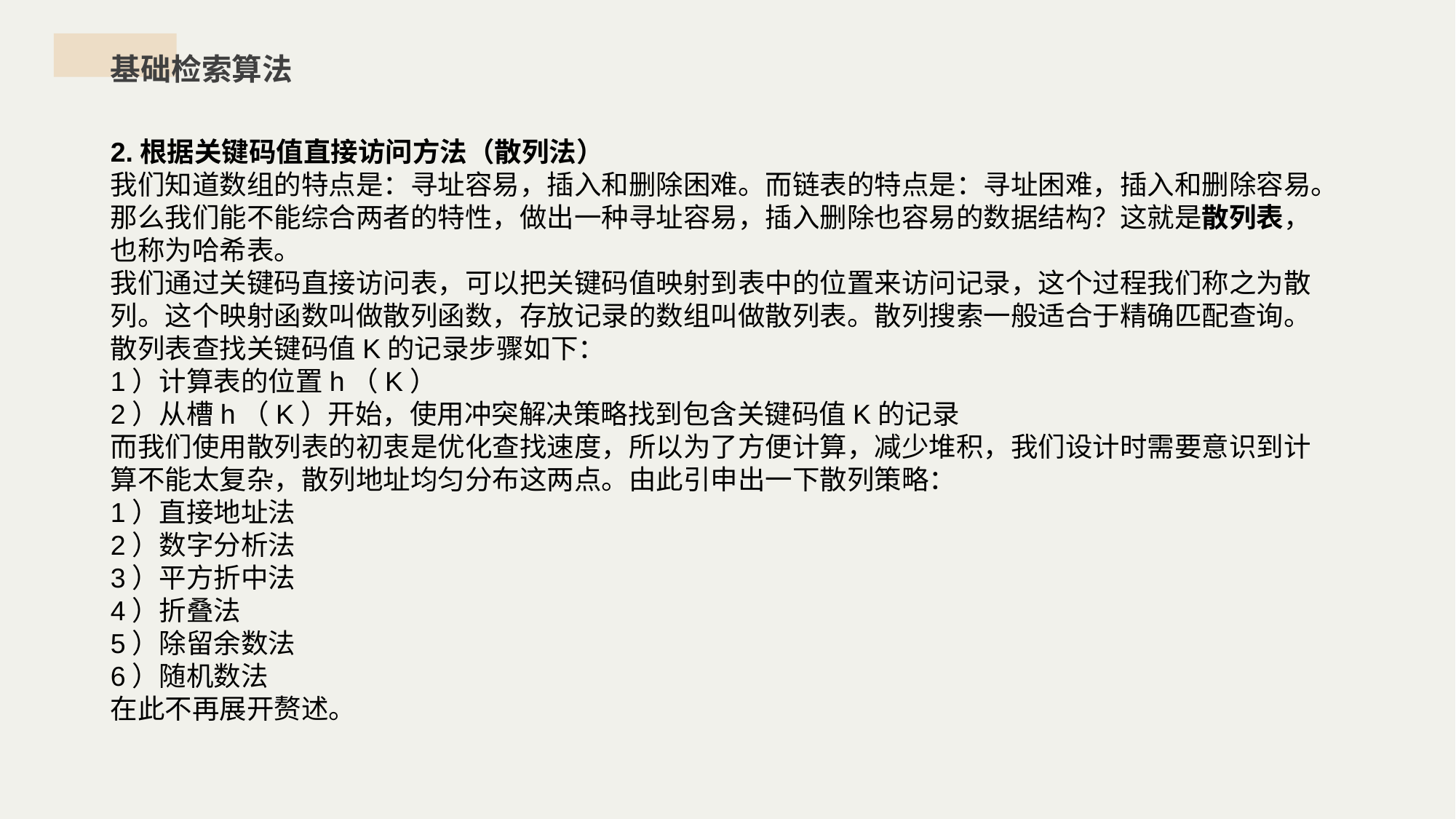

基础检索算法

2.根据关键码值直接访问方法（散列法）
我们知道数组的特点是：寻址容易，插入和删除困难。而链表的特点是：寻址困难，插入和删除容易。
那么我们能不能综合两者的特性，做出一种寻址容易，插入删除也容易的数据结构？这就是散列表，也称为哈希表。
我们通过关键码直接访问表，可以把关键码值映射到表中的位置来访问记录，这个过程我们称之为散列。这个映射函数叫做散列函数，存放记录的数组叫做散列表。散列搜索一般适合于精确匹配查询。
散列表查找关键码值K的记录步骤如下：
1）计算表的位置h（K）
2）从槽h（K）开始，使用冲突解决策略找到包含关键码值K的记录
而我们使用散列表的初衷是优化查找速度，所以为了方便计算，减少堆积，我们设计时需要意识到计算不能太复杂，散列地址均匀分布这两点。由此引申出一下散列策略：
1）直接地址法
2）数字分析法
3）平方折中法
4）折叠法
5）除留余数法
6）随机数法
在此不再展开赘述。